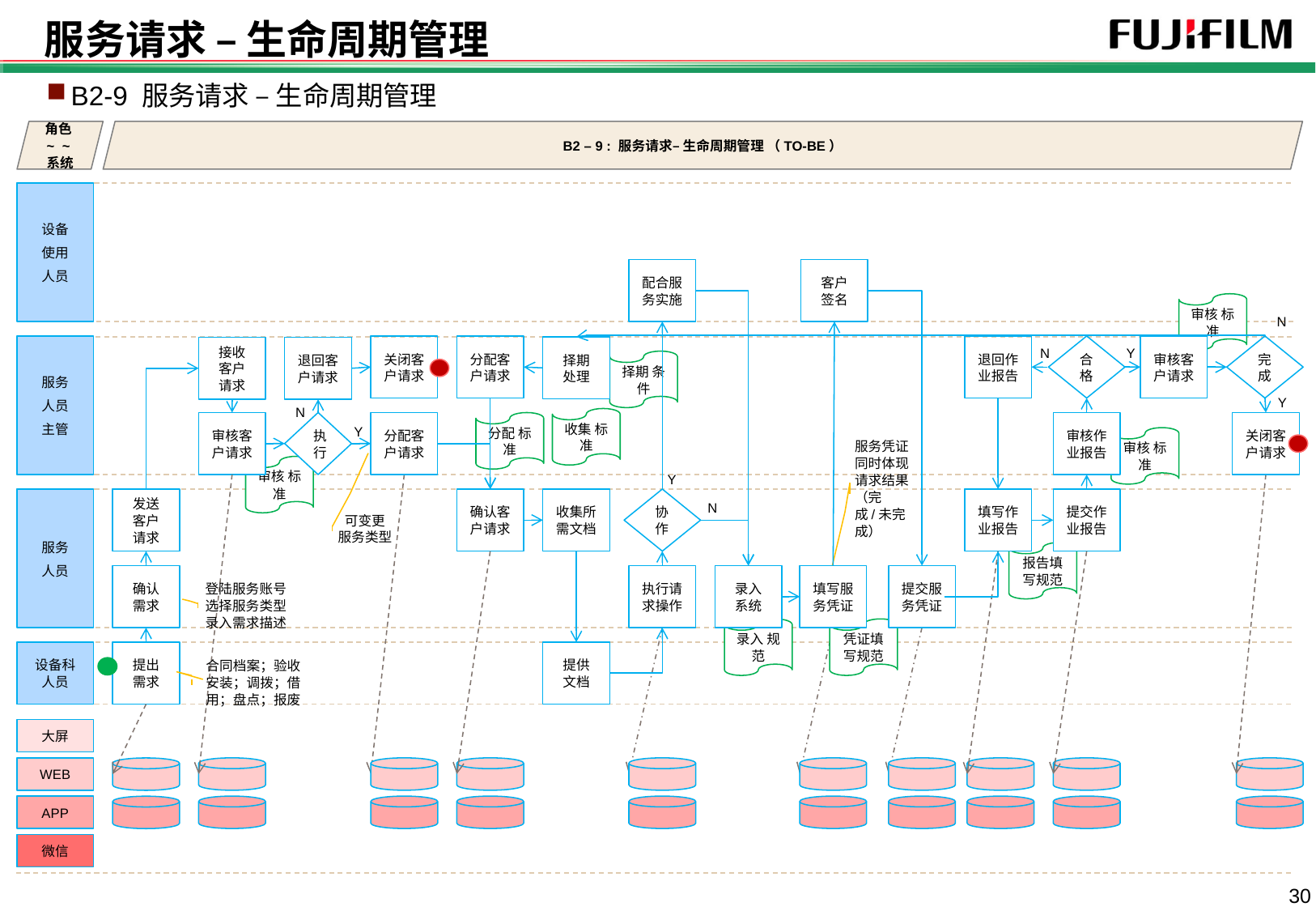

# 服务请求 – 生命周期管理
B2-9 服务请求 – 生命周期管理
角色~  ~系统
B2 – 9 : 服务请求– 生命周期管理 （TO-BE）
设备
使用
人员
配合服务实施
客户 签名
审核 标准
N
服务
人员
主管
关闭客户请求
分配客户请求
退回作业报告
合格
审核客户请求
完成
择期 处理
接收 客户 请求
退回客户请求
N
Y
择期 条件

Y
N
收集 标准
审核客户请求
执行
分配客户请求
分配 标准
审核作业报告
关闭客户请求
Y
审核 标准

审核 标准
Y
服务凭证同时体现请求结果（完成/未完成）
发送 客户 请求
填写作业报告
服务
人员
确认客户请求
收集所需文档
协作
提交作业报告
N
可变更 服务类型
报告填写规范
执行请求操作
确认 需求
录入 系统
填写服务凭证
提交服务凭证
登陆服务账号选择服务类型录入需求描述
录入 规范
凭证填写规范
设备科人员
提出 需求
提供 文档

合同档案；验收安装；调拨；借用；盘点；报废
大屏
WEB

APP

微信